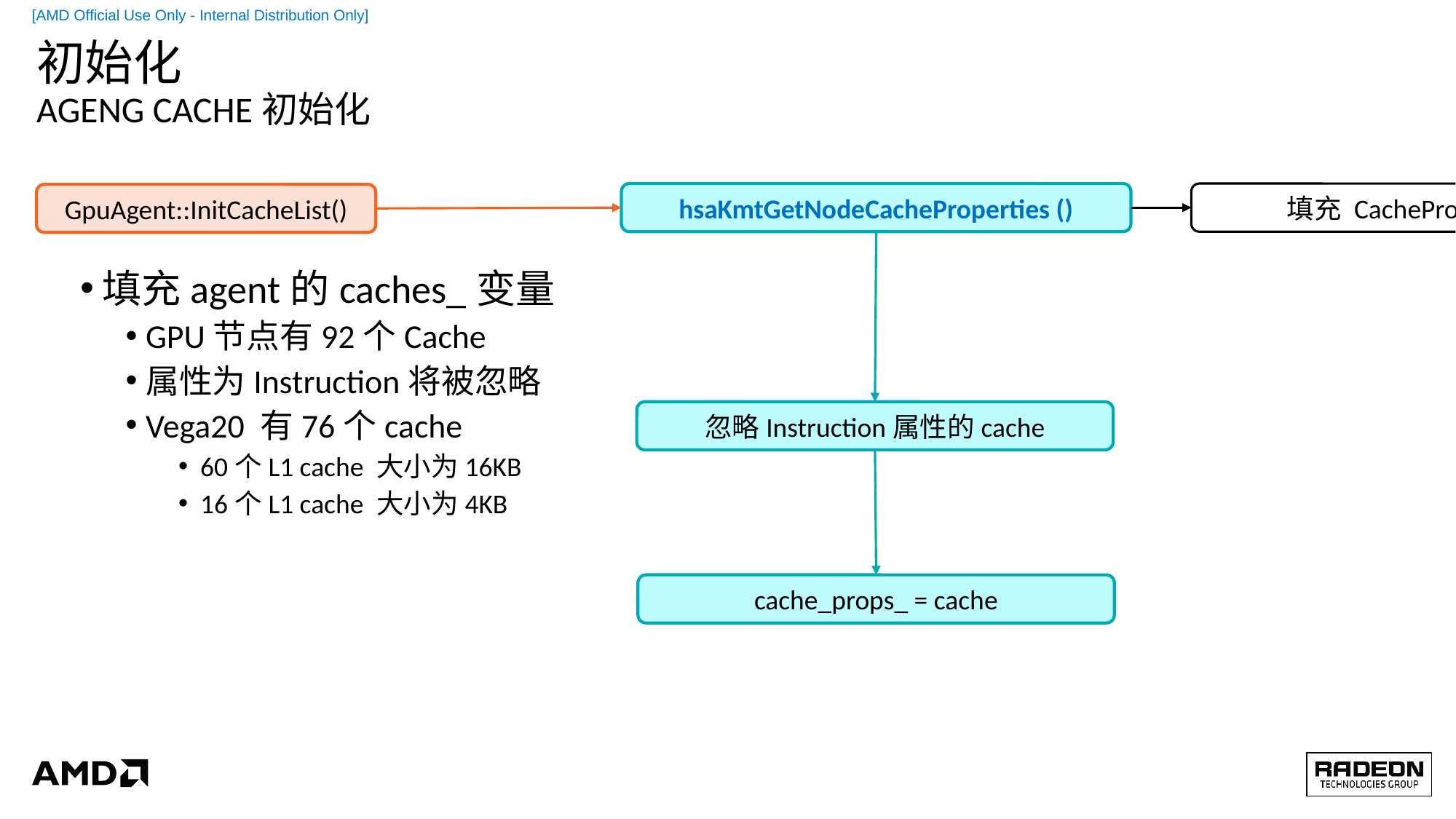

# 初始化
Ageng cache初始化
填充 CacheProperties
hsaKmtGetNodeCacheProperties ()
GpuAgent::InitCacheList()
填充agent的caches_变量
GPU节点有92个Cache
属性为Instruction将被忽略
Vega20 有76个cache
60个L1 cache 大小为16KB
16个L1 cache 大小为4KB
忽略Instruction属性的cache
cache_props_ = cache